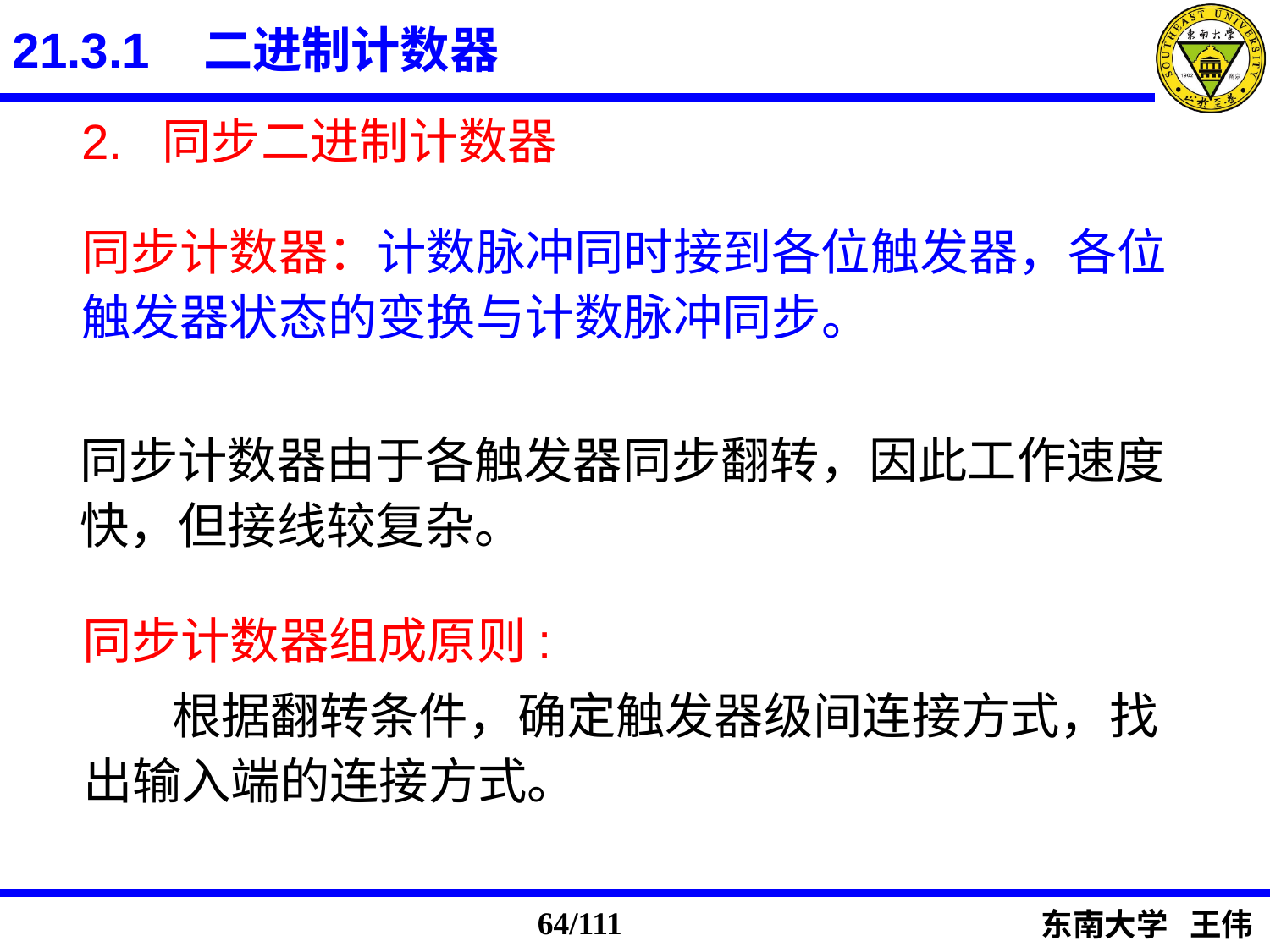

21.3.1   二进制计数器
2.  同步二进制计数器
同步计数器：计数脉冲同时接到各位触发器，各位触发器状态的变换与计数脉冲同步。
同步计数器由于各触发器同步翻转，因此工作速度快，但接线较复杂。
同步计数器组成原则:
       根据翻转条件，确定触发器级间连接方式，找出输入端的连接方式。